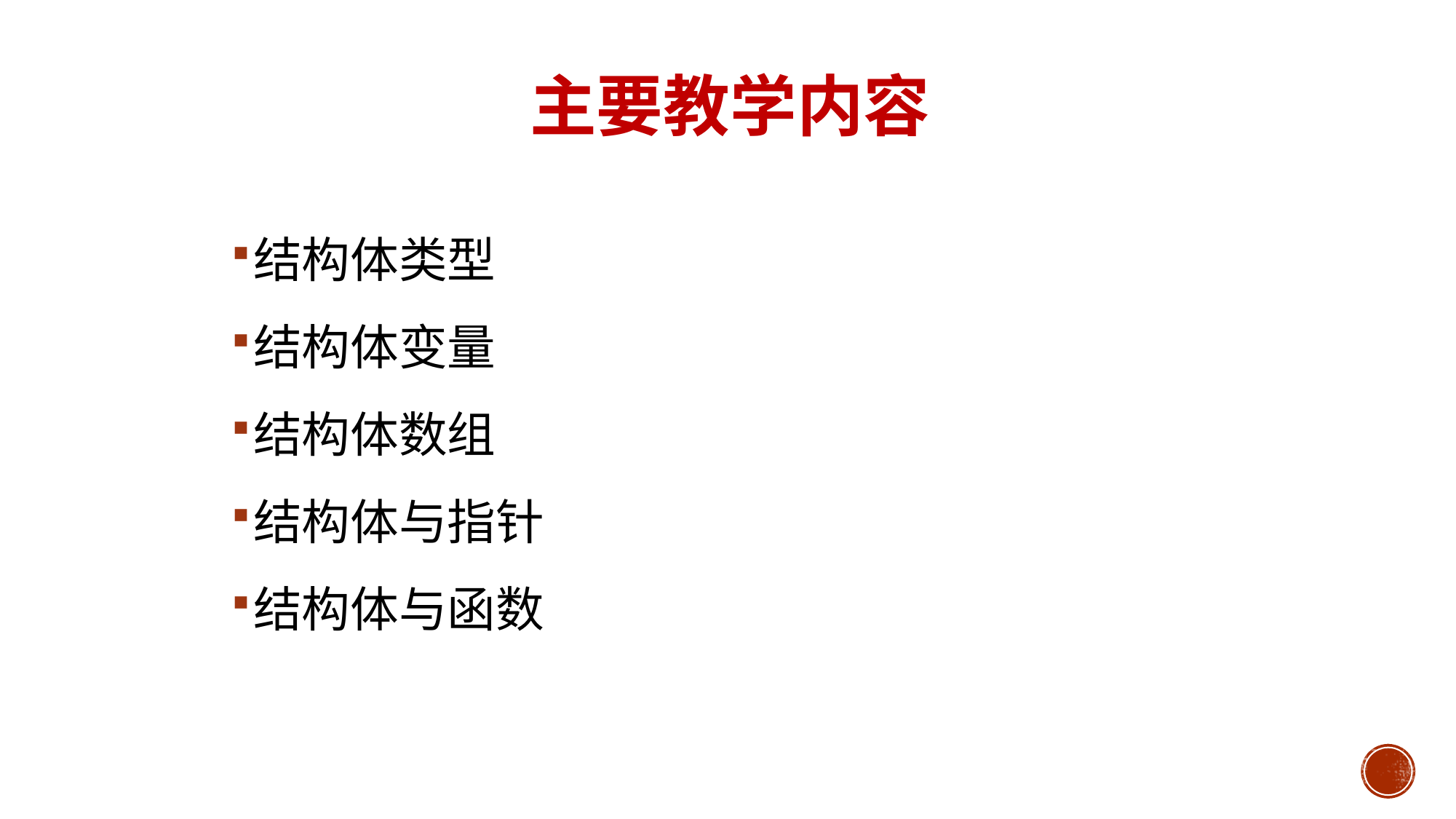

主要教学内容
结构体类型
结构体变量
结构体数组
结构体与指针
结构体与函数
3